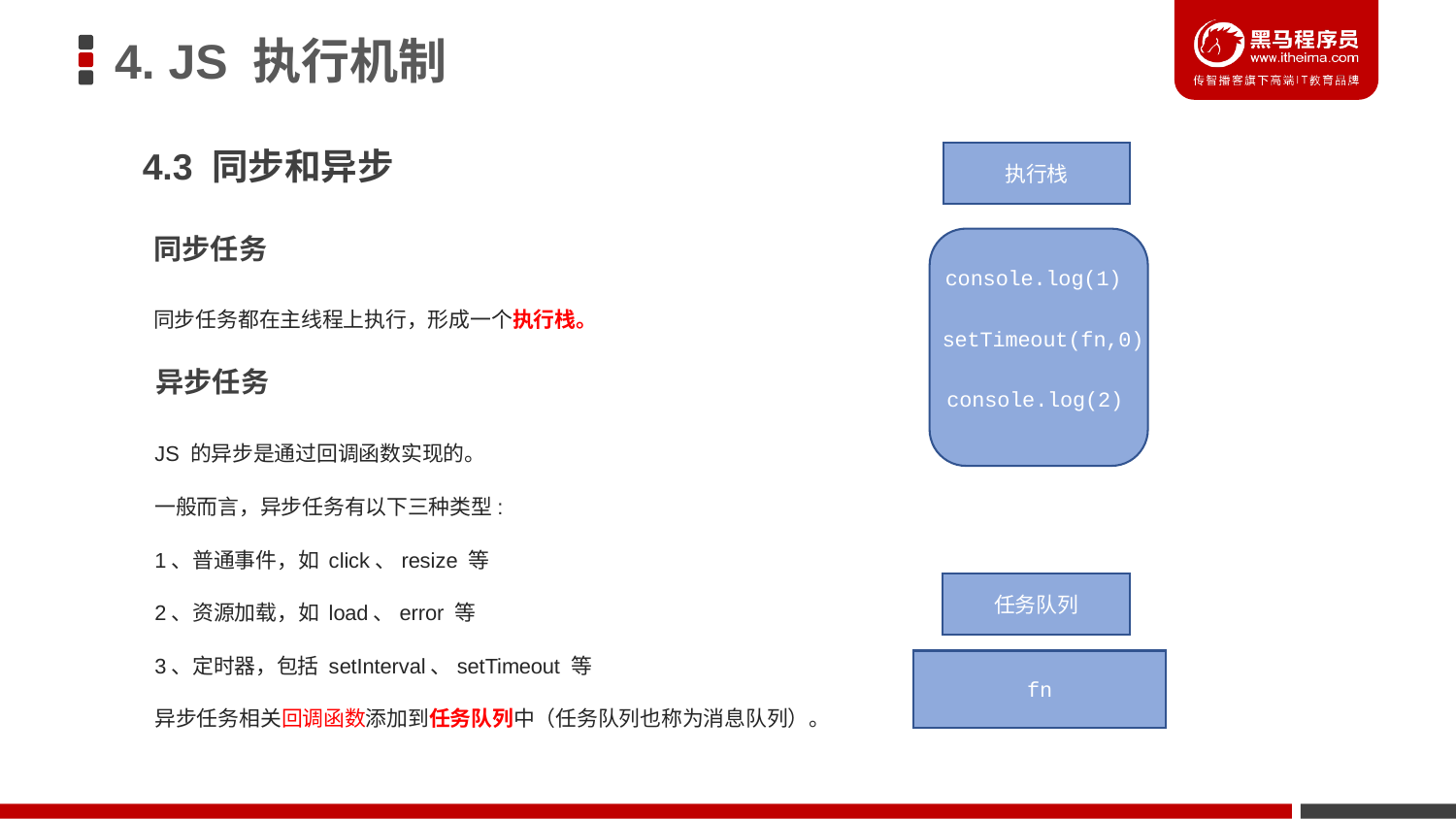

# 4. JS 执行机制
4.3 同步和异步
执行栈
同步任务

console.log(1)
同步任务都在主线程上执行，形成一个执行栈。
setTimeout(fn,0)
异步任务
console.log(2)
JS 的异步是通过回调函数实现的。
一般而言，异步任务有以下三种类型:
1、普通事件，如 click、resize 等
2、资源加载，如 load、error 等
3、定时器，包括 setInterval、setTimeout 等
异步任务相关回调函数添加到任务队列中（任务队列也称为消息队列）。
任务队列
fn